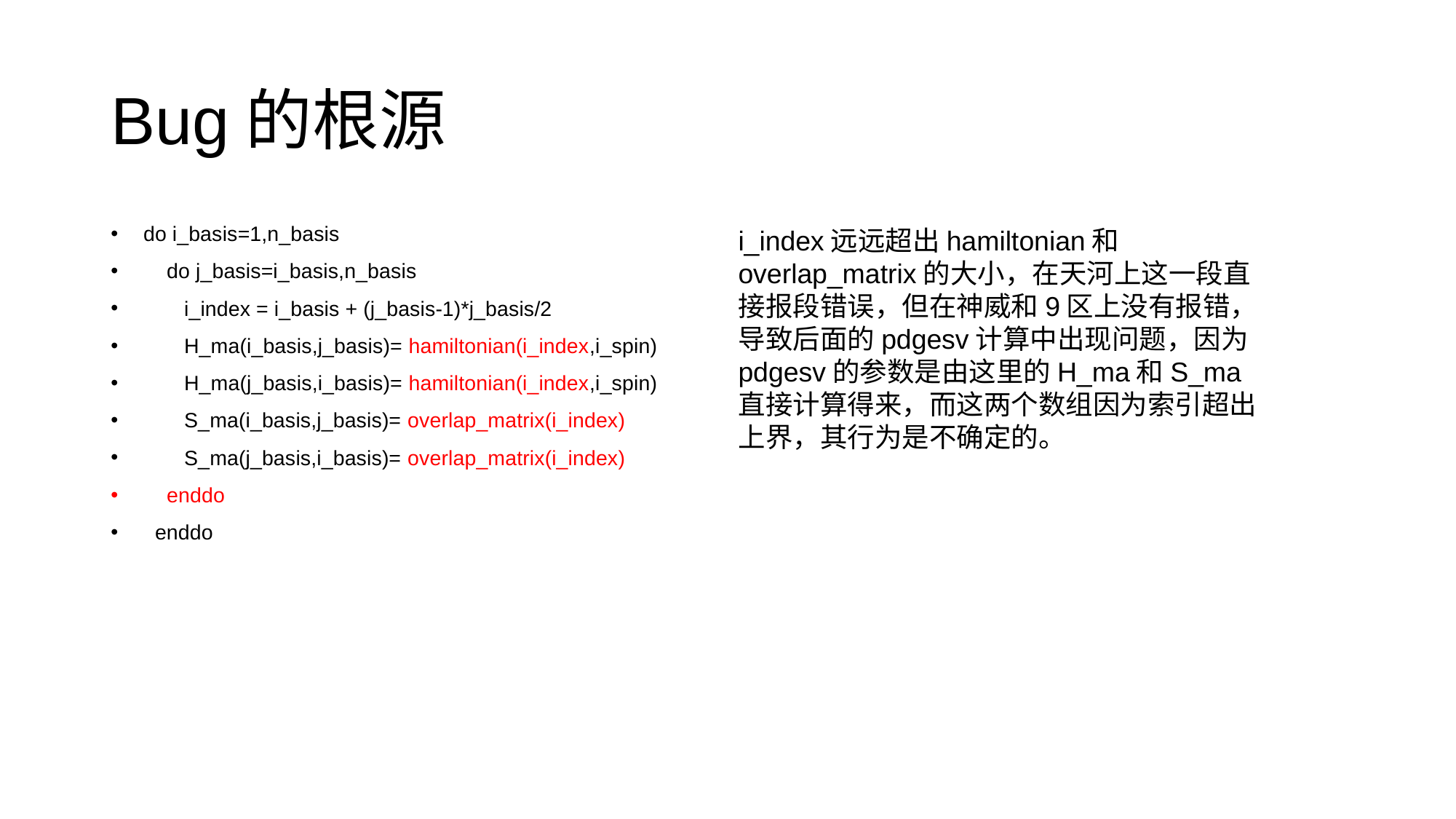

# Bug的根源
 do i_basis=1,n_basis
     do j_basis=i_basis,n_basis
        i_index = i_basis + (j_basis-1)*j_basis/2
        H_ma(i_basis,j_basis)= hamiltonian(i_index,i_spin)
        H_ma(j_basis,i_basis)= hamiltonian(i_index,i_spin)
        S_ma(i_basis,j_basis)= overlap_matrix(i_index)
        S_ma(j_basis,i_basis)= overlap_matrix(i_index)
     enddo
   enddo
i_index远远超出hamiltonian和overlap_matrix的大小，在天河上这一段直接报段错误，但在神威和9区上没有报错，导致后面的pdgesv计算中出现问题，因为pdgesv的参数是由这里的H_ma和S_ma直接计算得来，而这两个数组因为索引超出上界，其行为是不确定的。